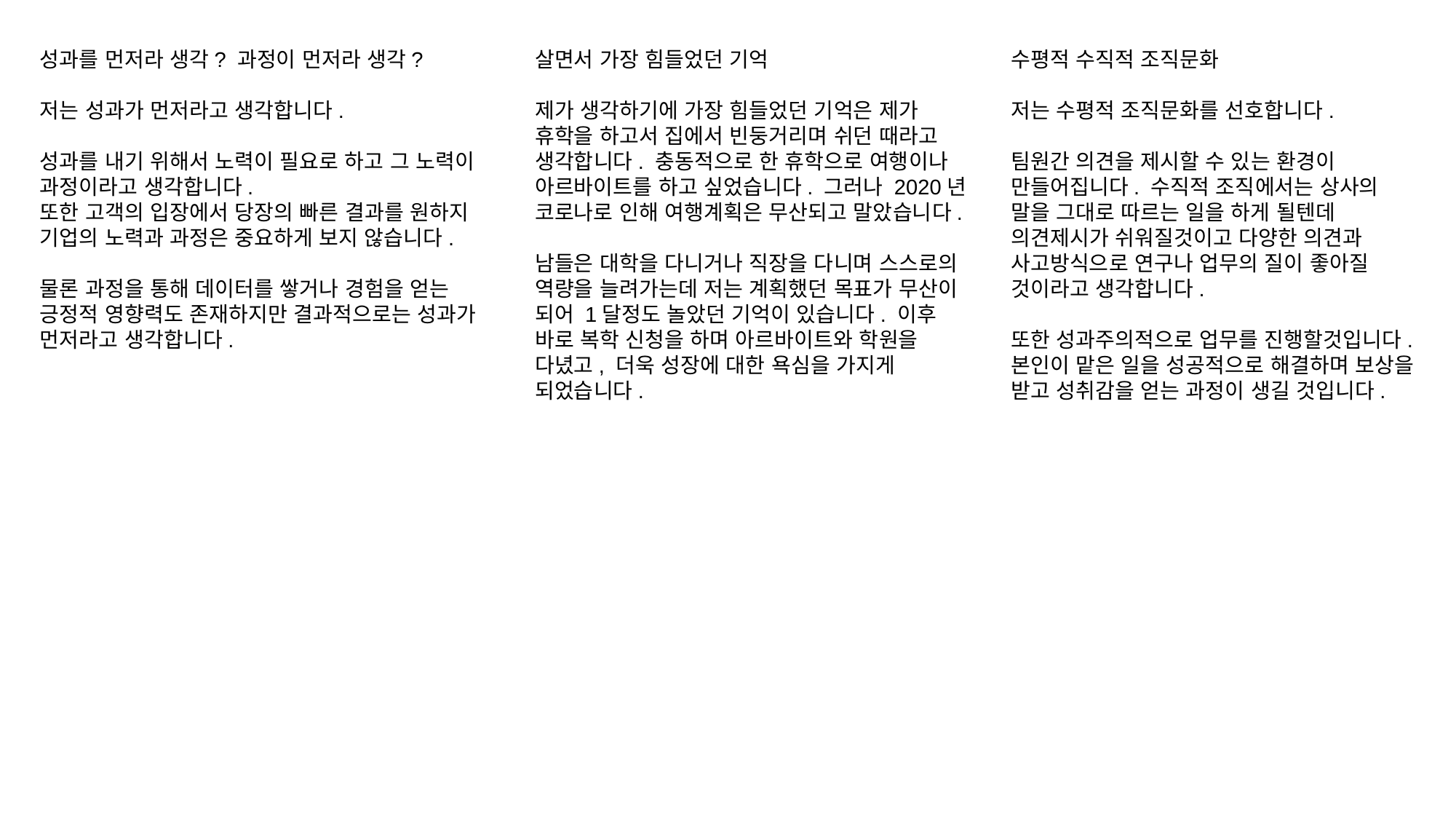

성과를 먼저라 생각? 과정이 먼저라 생각?

저는 성과가 먼저라고 생각합니다.

성과를 내기 위해서 노력이 필요로 하고 그 노력이 과정이라고 생각합니다.
또한 고객의 입장에서 당장의 빠른 결과를 원하지 기업의 노력과 과정은 중요하게 보지 않습니다.

물론 과정을 통해 데이터를 쌓거나 경험을 얻는 긍정적 영향력도 존재하지만 결과적으로는 성과가 먼저라고 생각합니다.
살면서 가장 힘들었던 기억

제가 생각하기에 가장 힘들었던 기억은 제가 휴학을 하고서 집에서 빈둥거리며 쉬던 때라고 생각합니다. 충동적으로 한 휴학으로 여행이나 아르바이트를 하고 싶었습니다. 그러나 2020년 코로나로 인해 여행계획은 무산되고 말았습니다.

남들은 대학을 다니거나 직장을 다니며 스스로의 역량을 늘려가는데 저는 계획했던 목표가 무산이 되어 1달정도 놀았던 기억이 있습니다. 이후 바로 복학 신청을 하며 아르바이트와 학원을 다녔고, 더욱 성장에 대한 욕심을 가지게 되었습니다.

수평적 수직적 조직문화

저는 수평적 조직문화를 선호합니다.

팀원간 의견을 제시할 수 있는 환경이 만들어집니다. 수직적 조직에서는 상사의 말을 그대로 따르는 일을 하게 될텐데 의견제시가 쉬워질것이고 다양한 의견과 사고방식으로 연구나 업무의 질이 좋아질 것이라고 생각합니다.

또한 성과주의적으로 업무를 진행할것입니다. 본인이 맡은 일을 성공적으로 해결하며 보상을 받고 성취감을 얻는 과정이 생길 것입니다.